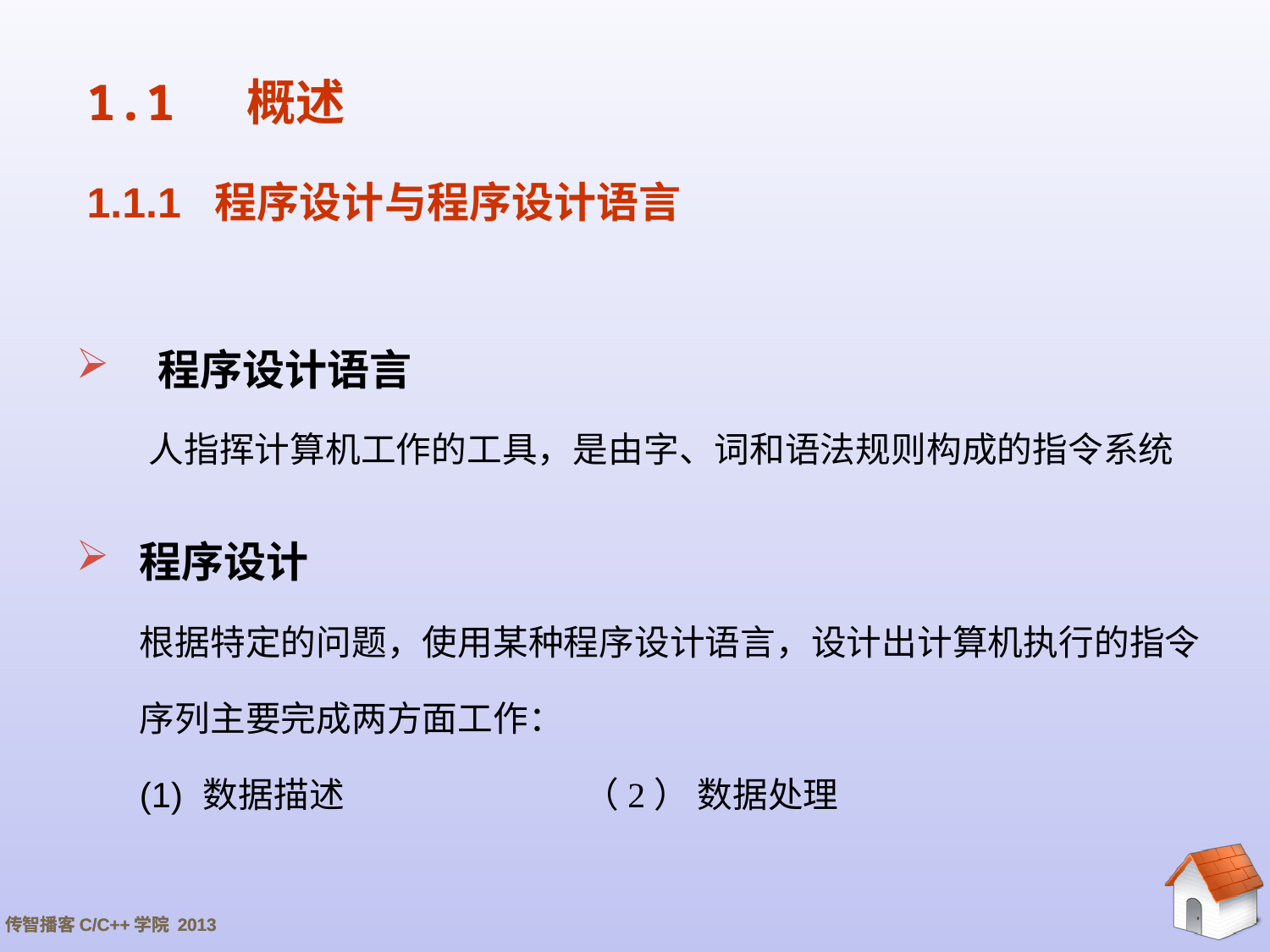

# 1.1  概述
1.1.1  程序设计与程序设计语言
    程序设计语言
        人指挥计算机工作的工具，是由字、词和语法规则构成的指令系统
程序设计
	根据特定的问题，使用某种程序设计语言，设计出计算机执行的指令序列主要完成两方面工作：
数据描述		（2） 数据处理